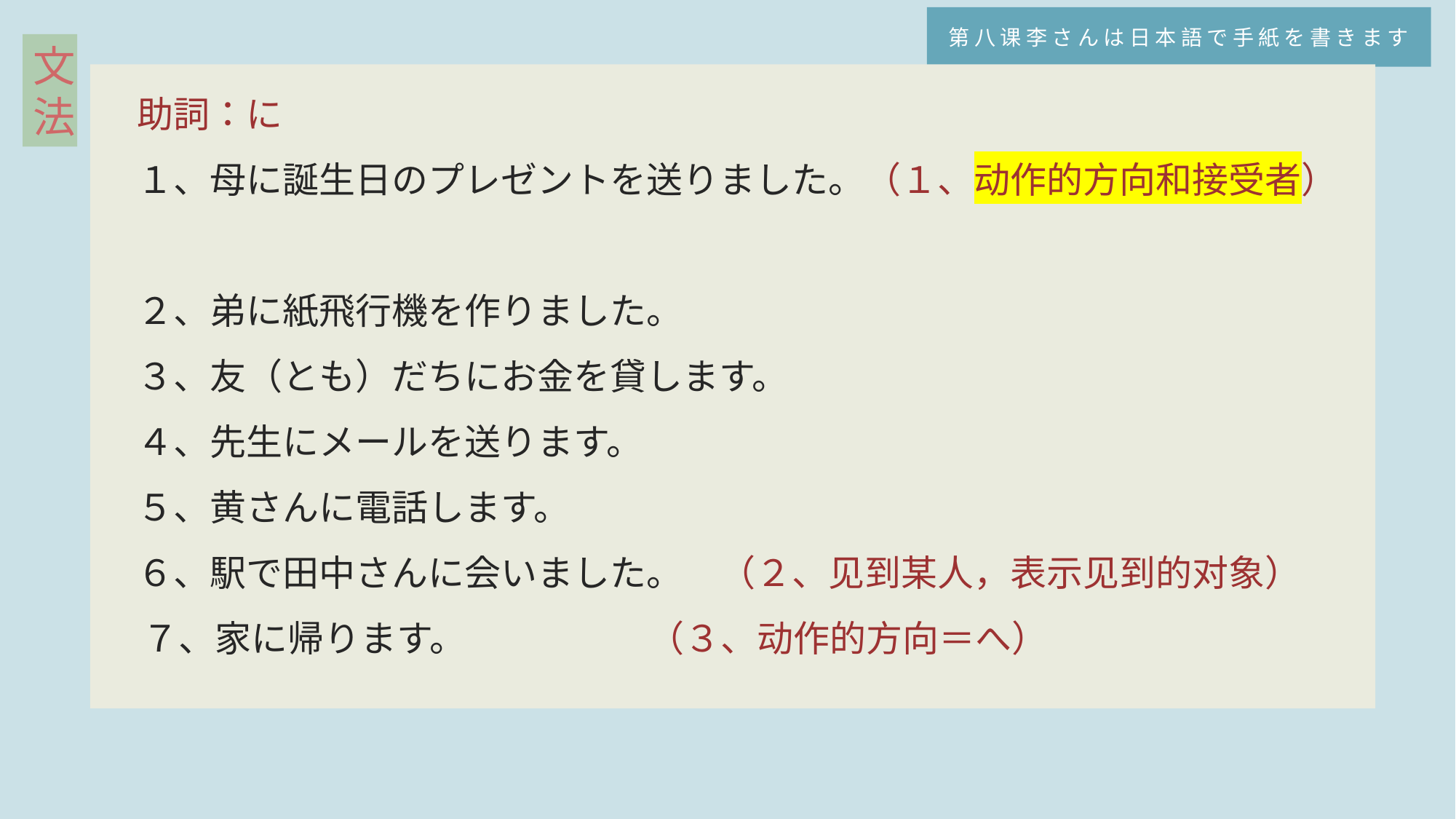

第八课李さんは日本語で手紙を書きます
文法
　助詞：に
　１、母に誕生日のプレゼントを送りました。（１、动作的方向和接受者）
　２、弟に紙飛行機を作りました。
　３、友（とも）だちにお金を貸します。
　４、先生にメールを送ります。
　５、黄さんに電話します。
　６、駅で田中さんに会いました。　（２、见到某人，表示见到的对象）
    ７、家に帰ります。　　　　　（３、动作的方向＝へ）